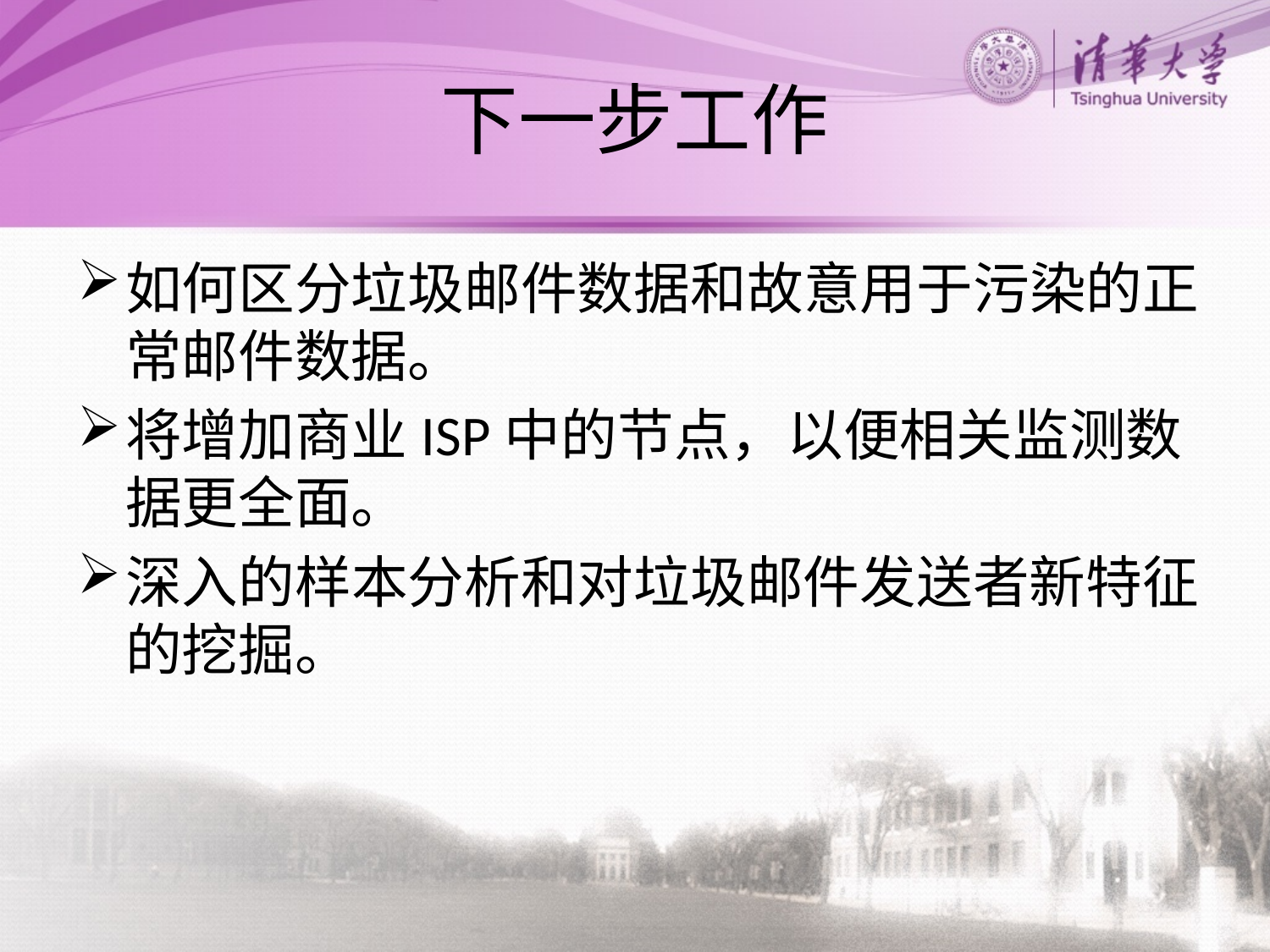

# 下一步工作
如何区分垃圾邮件数据和故意用于污染的正常邮件数据。
将增加商业ISP中的节点，以便相关监测数据更全面。
深入的样本分析和对垃圾邮件发送者新特征的挖掘。